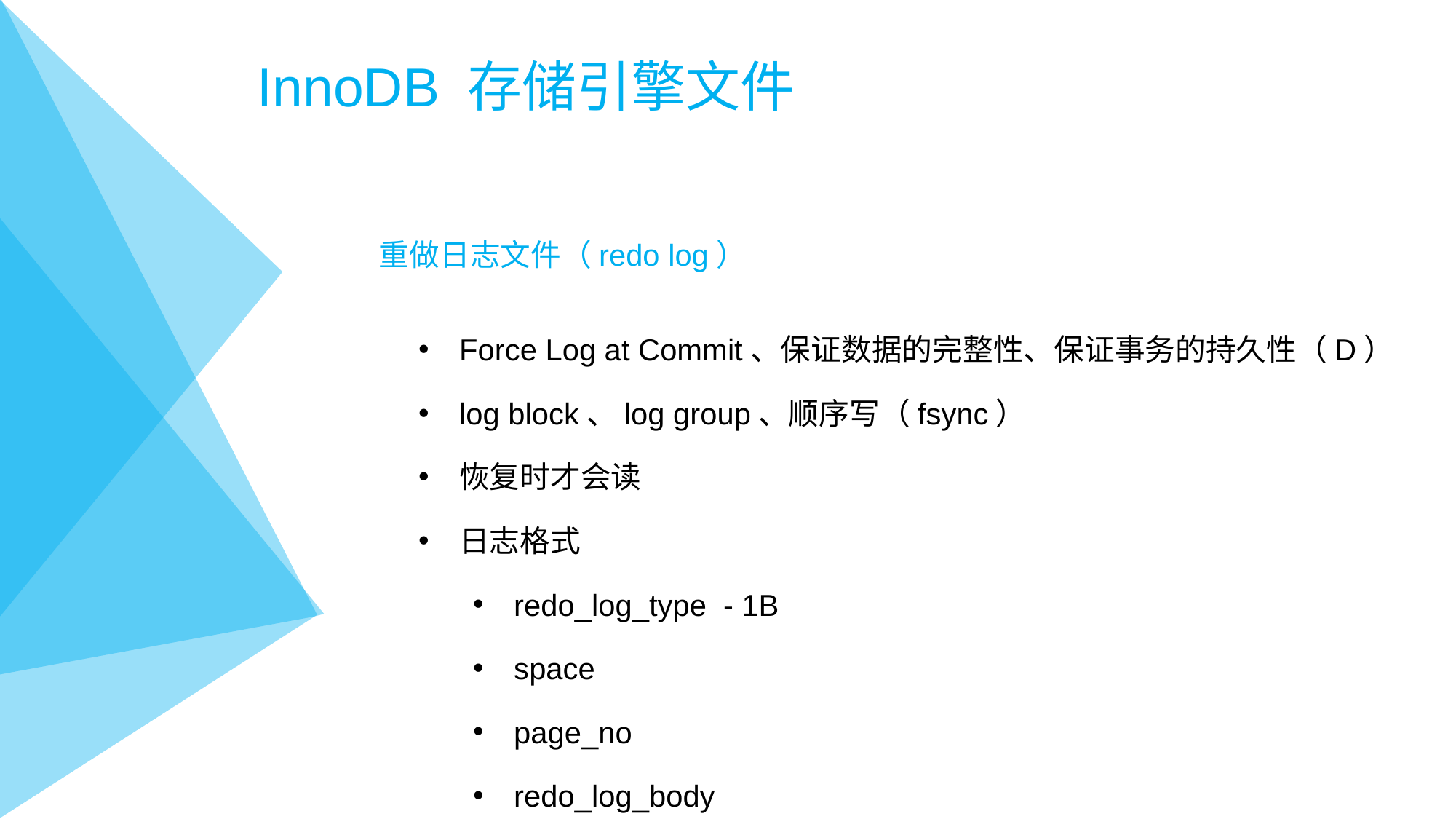

# InnoDB 存储引擎文件
重做日志文件（redo log）

Force Log at Commit、保证数据的完整性、保证事务的持久性（D）
log block、log group、顺序写（fsync）
恢复时才会读
日志格式
redo_log_type  - 1B
space
page_no
redo_log_body